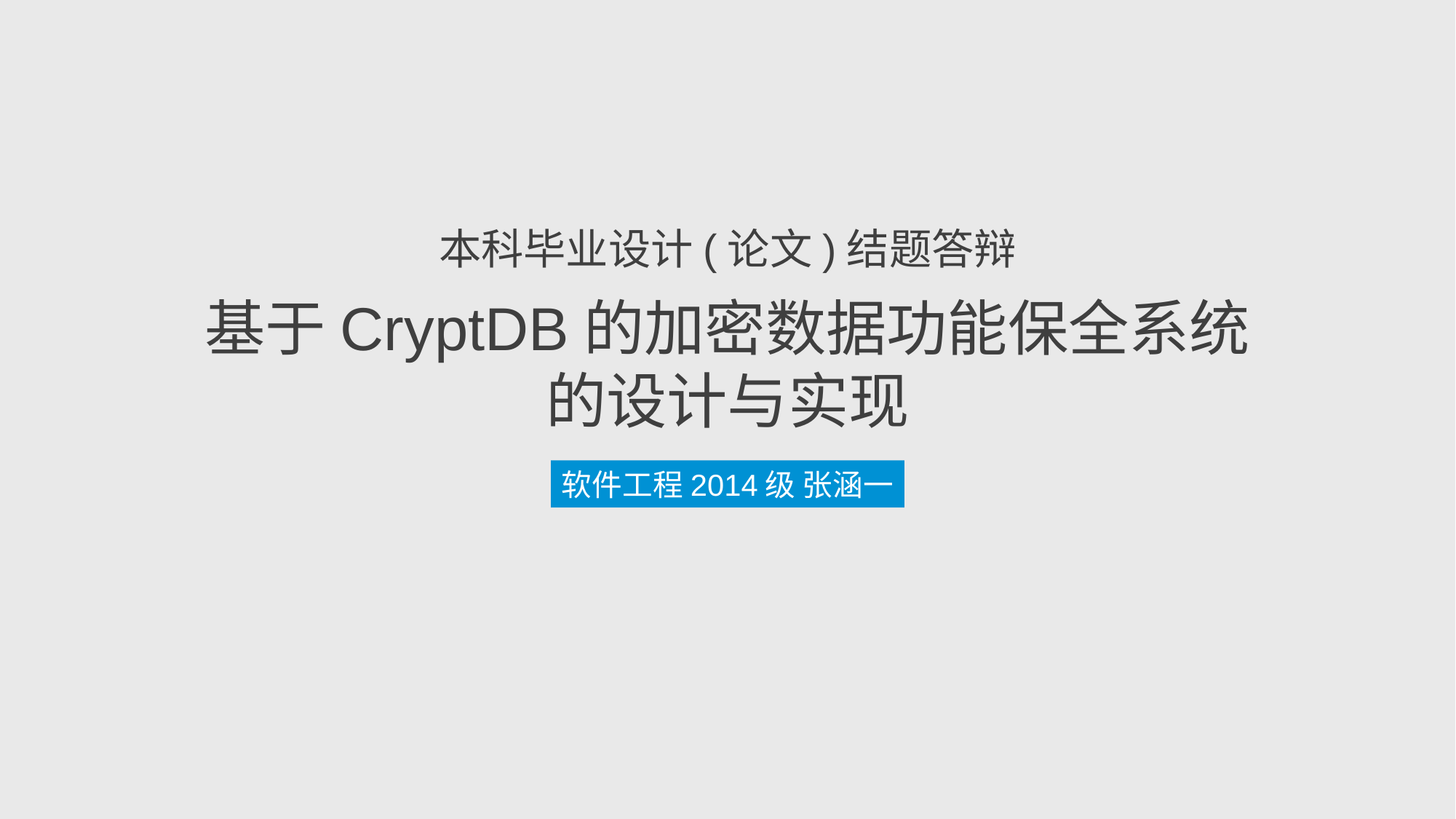

本科毕业设计(论文)结题答辩
基于CryptDB的加密数据功能保全系统
的设计与实现
软件工程2014级 张涵一